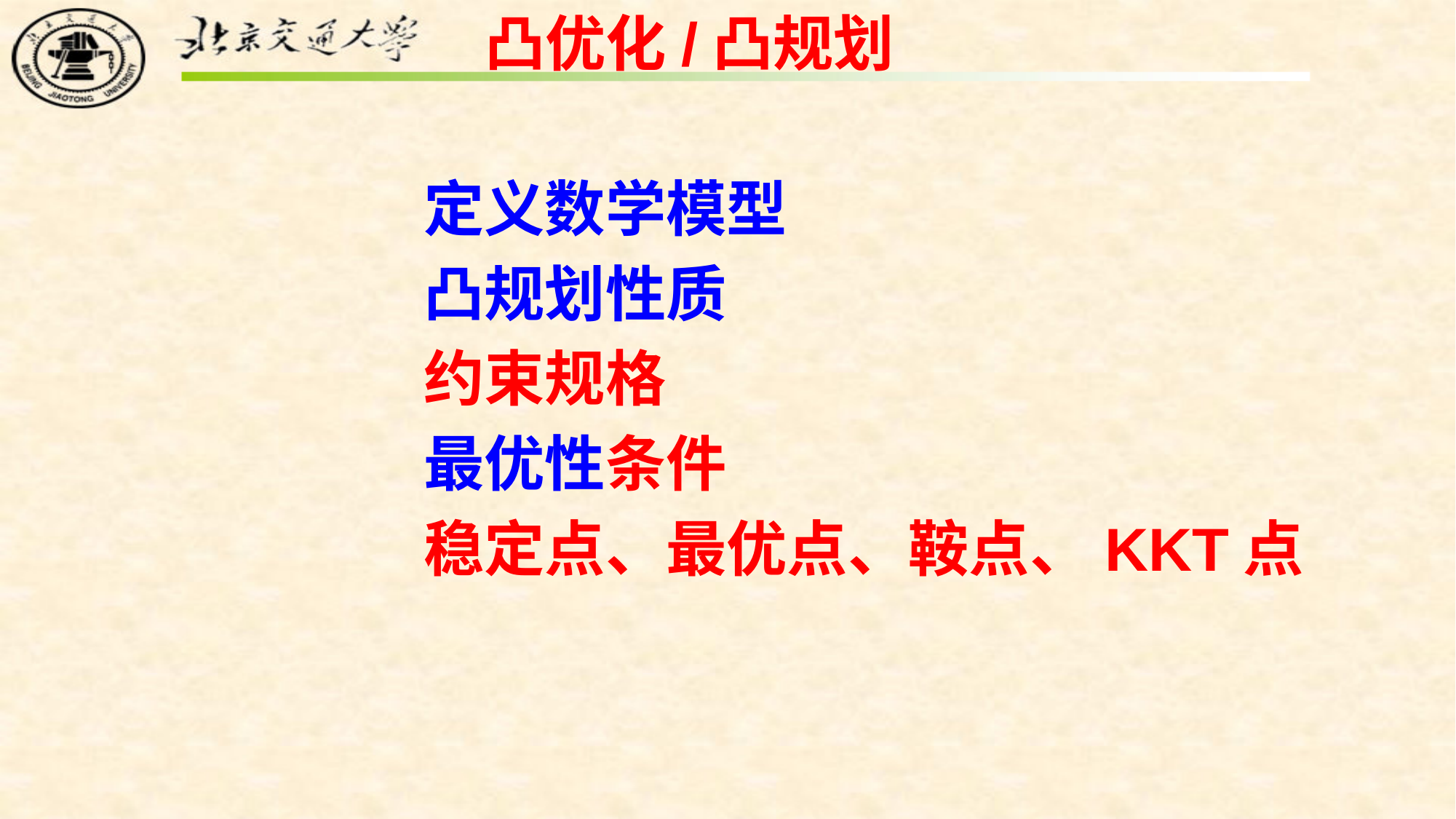

凸优化/凸规划
定义数学模型
凸规划性质
约束规格
最优性条件
稳定点、最优点、鞍点、KKT点